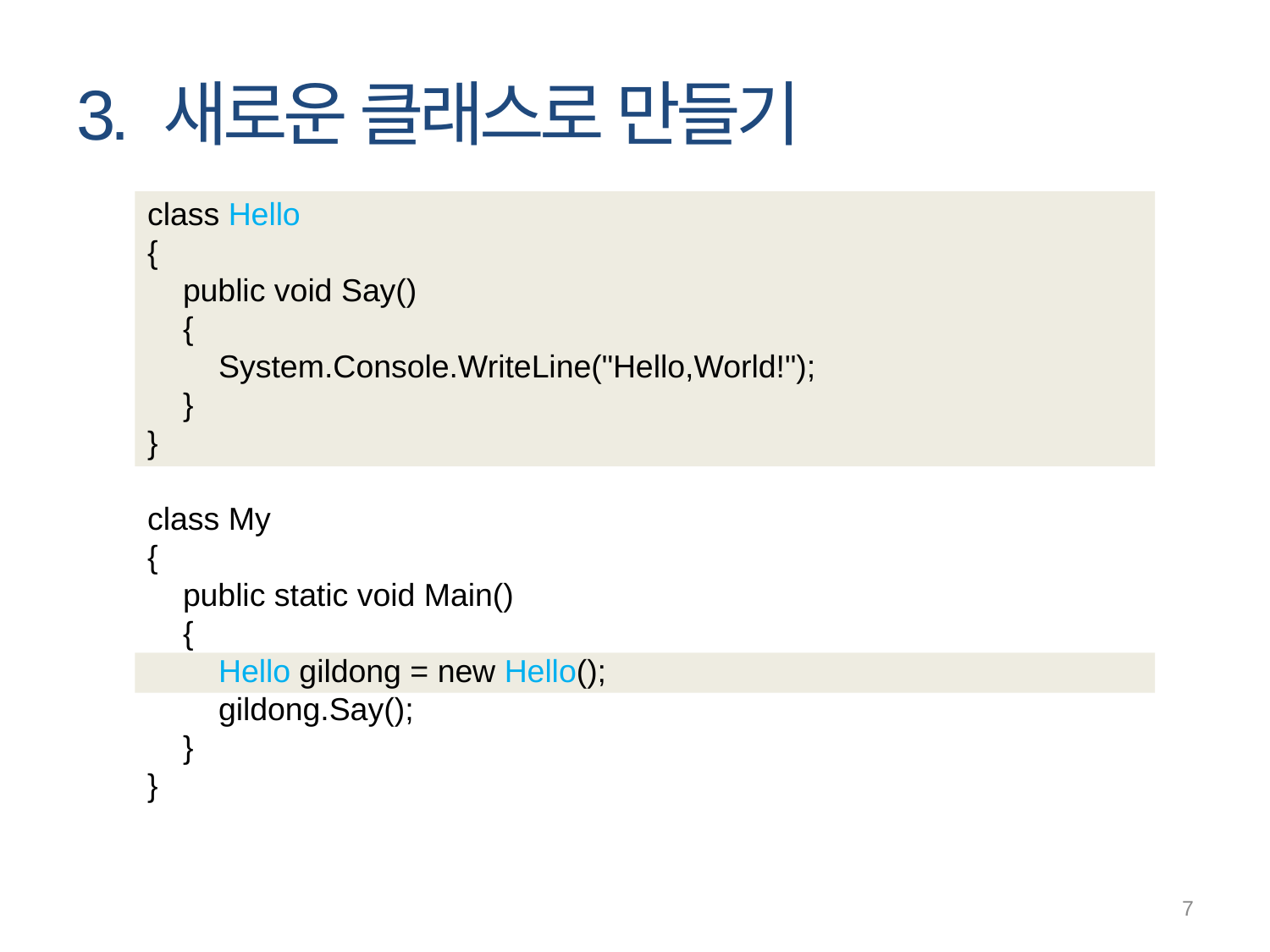

# 3. 새로운 클래스로 만들기
class Hello
{
    public void Say()
    {
        System.Console.WriteLine("Hello,World!");
    }
}

class My
{
    public static void Main()
    {
        Hello gildong = new Hello();
        gildong.Say();
    }
}

7